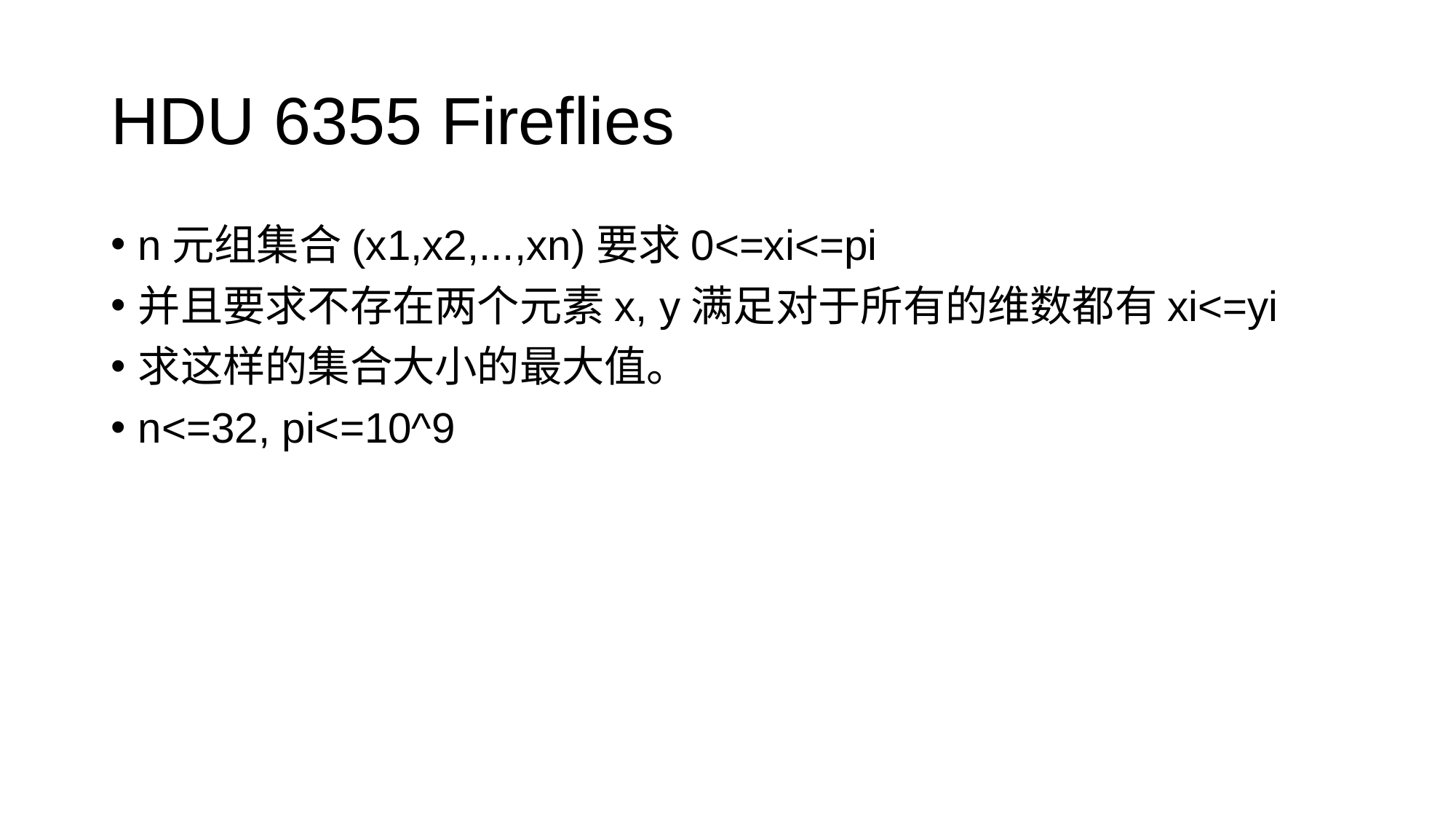

# HDU 6355 Fireflies
n元组集合(x1,x2,...,xn)要求0<=xi<=pi
并且要求不存在两个元素x, y满足对于所有的维数都有xi<=yi
求这样的集合大小的最大值。
n<=32, pi<=10^9